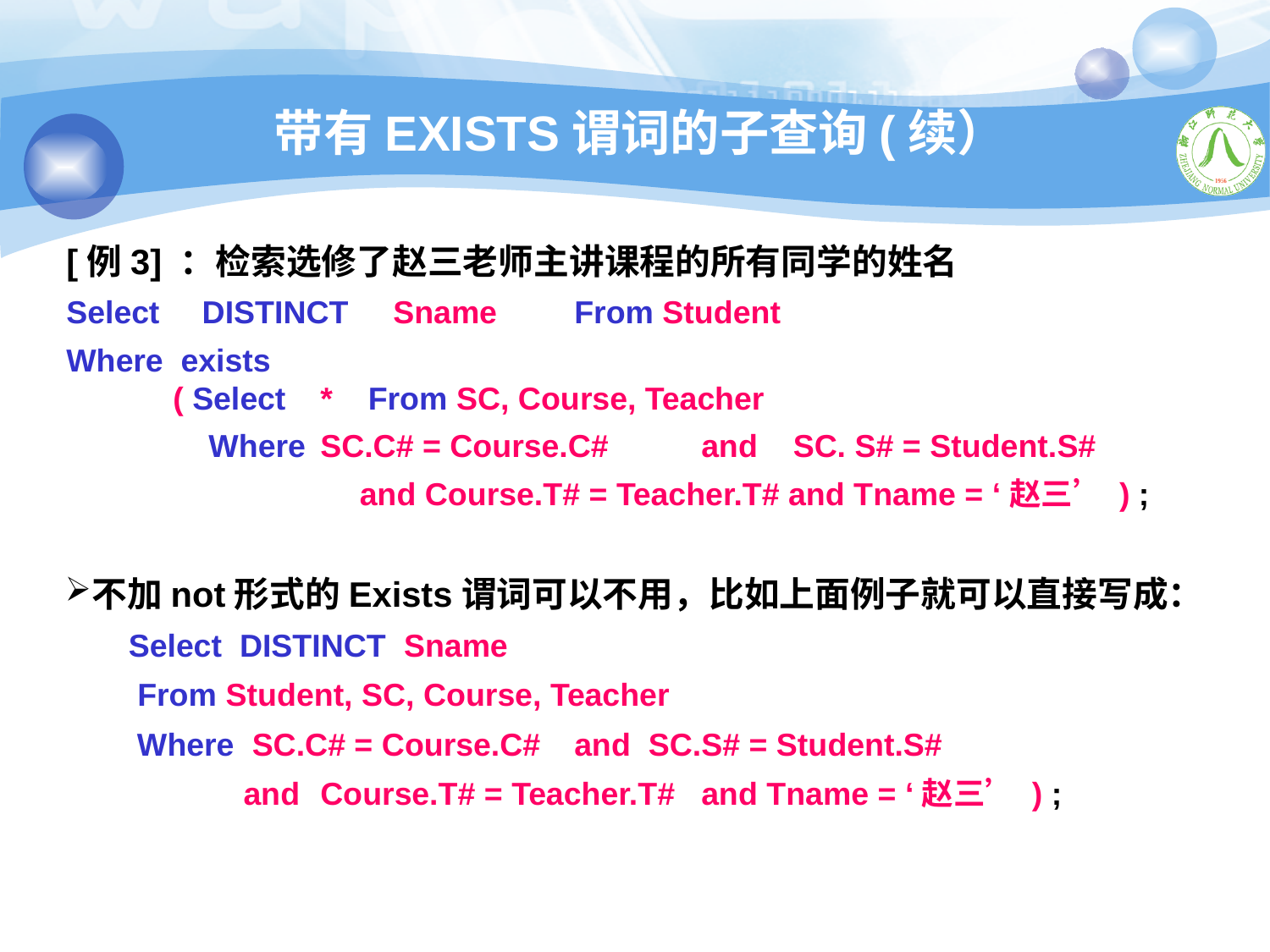

带有EXISTS谓词的子查询(续）
[例3] ：检索选修了赵三老师主讲课程的所有同学的姓名
Select	 DISTINCT     Sname	From Student
Where  exists
            ( Select	*    From SC, Course, Teacher
                Where	SC.C# = Course.C#	and    SC. S# = Student.S#
                                 and Course.T# = Teacher.T# and Tname = ‘赵三’ ) ;

不加not形式的Exists谓词可以不用，比如上面例子就可以直接写成：
       Select  DISTINCT  Sname
        From Student, SC, Course, Teacher
        Where  SC.C# = Course.C#	and  SC.S# = Student.S#
                    and	Course.T# = Teacher.T#	and Tname = ‘赵三’ ) ;